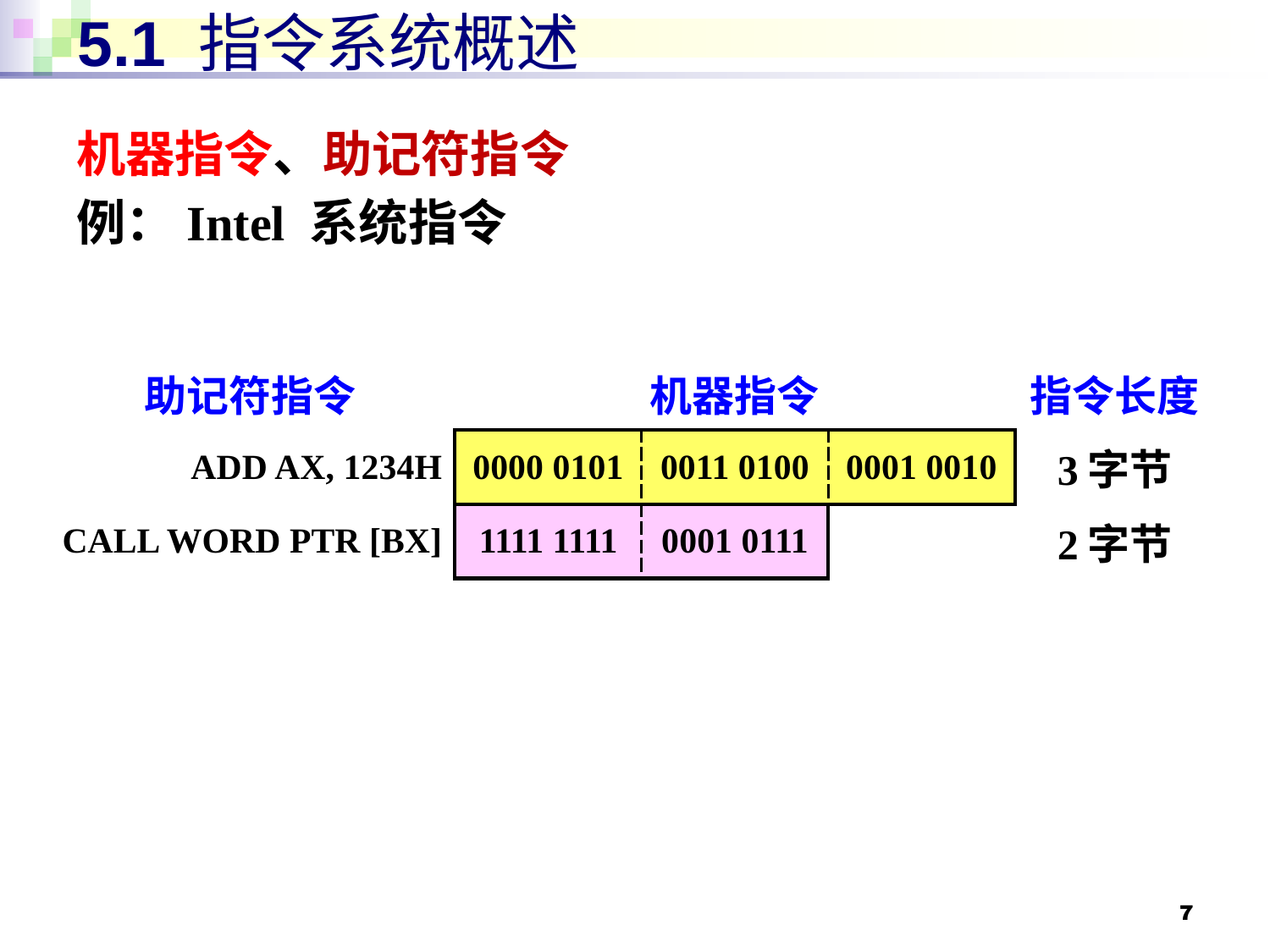

# 5.1 指令系统概述
机器指令、助记符指令
例：Intel 系统指令
| 助记符指令 | 机器指令 |  |  | 指令长度 |
| --- | --- | --- | --- | --- |
| ADD AX, 1234H | 0000 0101 | 0011 0100 | 0001 0010 | 3字节 |
| CALL WORD PTR [BX] | 1111 1111 | 0001 0111 |  | 2字节 |
7